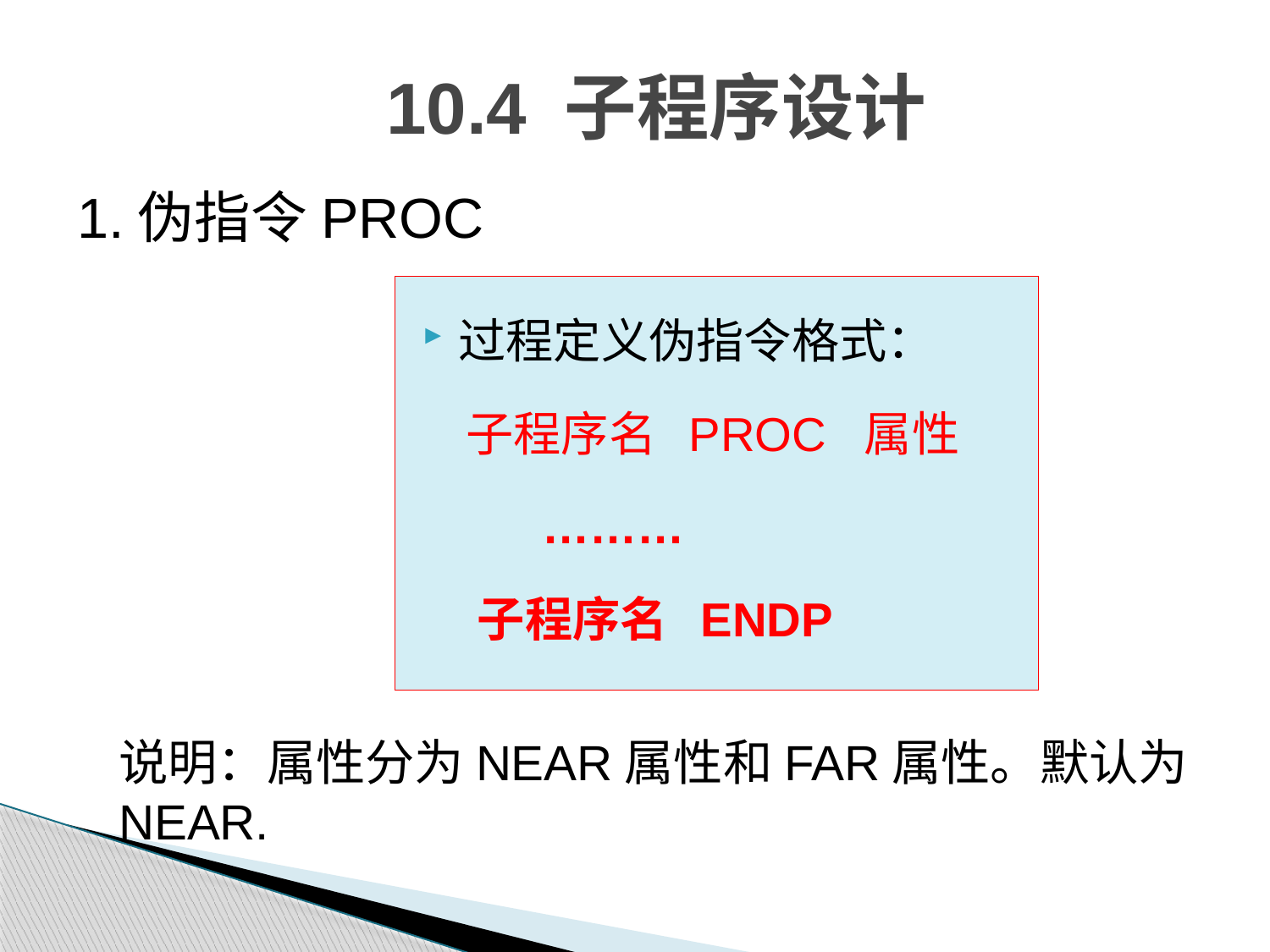

10.4 子程序设计
1.伪指令PROC
过程定义伪指令格式：
   子程序名  PROC  属性
         ………
    子程序名  ENDP
说明：属性分为NEAR属性和FAR属性。默认为NEAR.